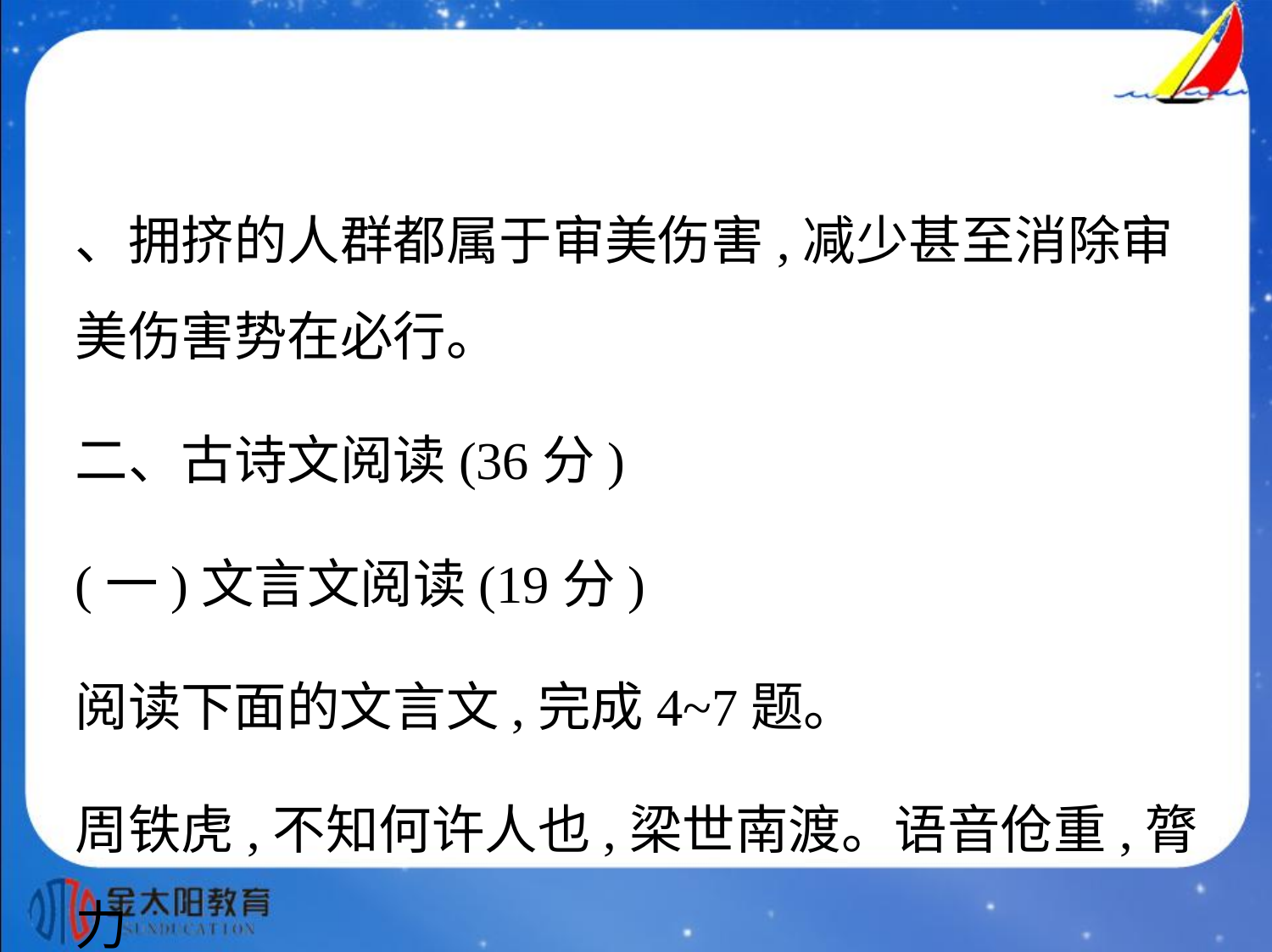

、拥挤的人群都属于审美伤害,减少甚至消除审
美伤害势在必行。
二、古诗文阅读(36分)
(一)文言文阅读(19分)
阅读下面的文言文,完成4~7题。
周铁虎,不知何许人也,梁世南渡。语音伧重,膂力